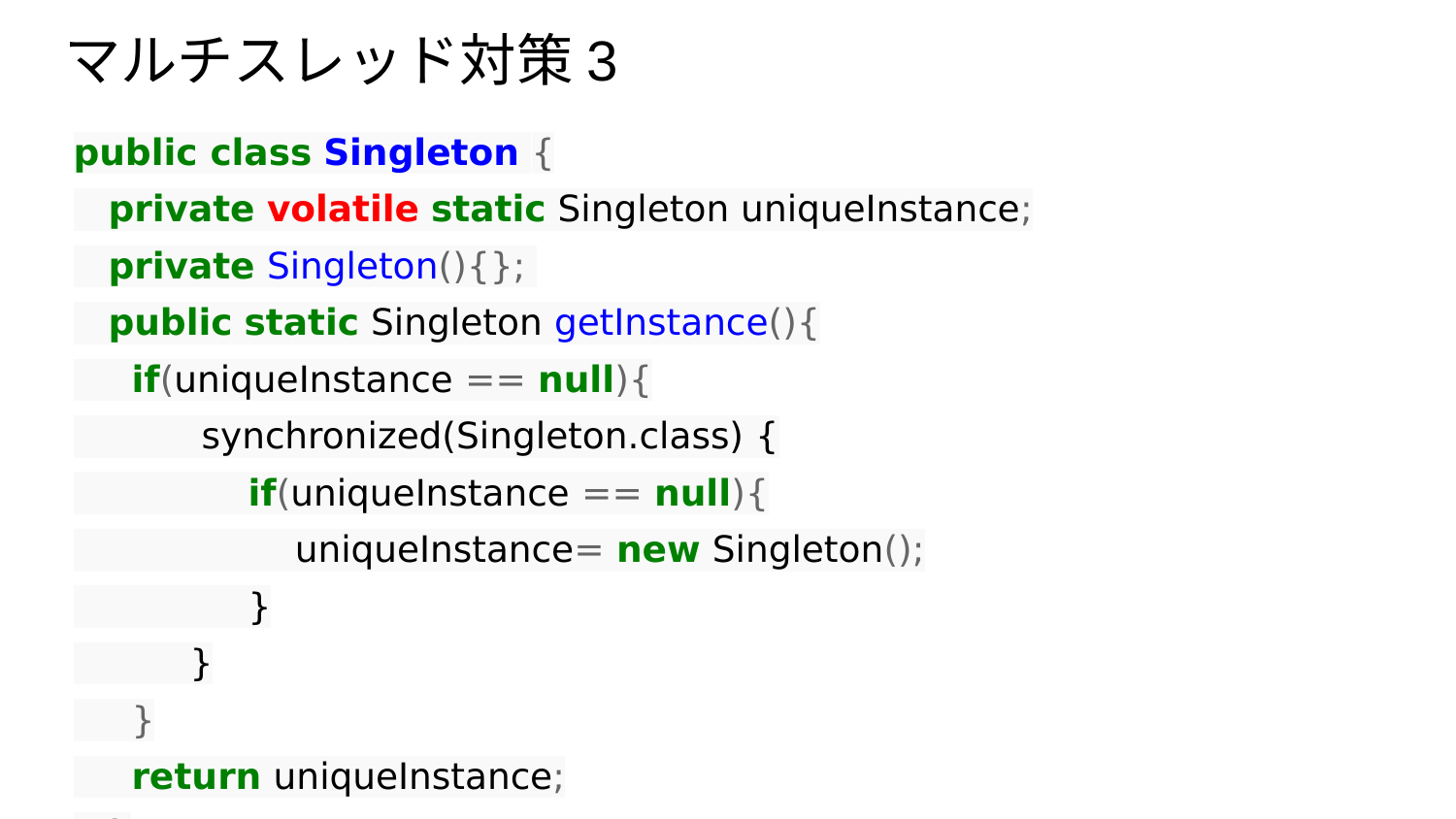

# マルチスレッド対策3
public class Singleton {
   private volatile static Singleton uniqueInstance;
   private Singleton(){};
   public static Singleton getInstance(){
     if(uniqueInstance == null){
           synchronized(Singleton.class) {
               if(uniqueInstance == null){
                   uniqueInstance= new Singleton();
               }
          }
     }
     return uniqueInstance;
   }
 }